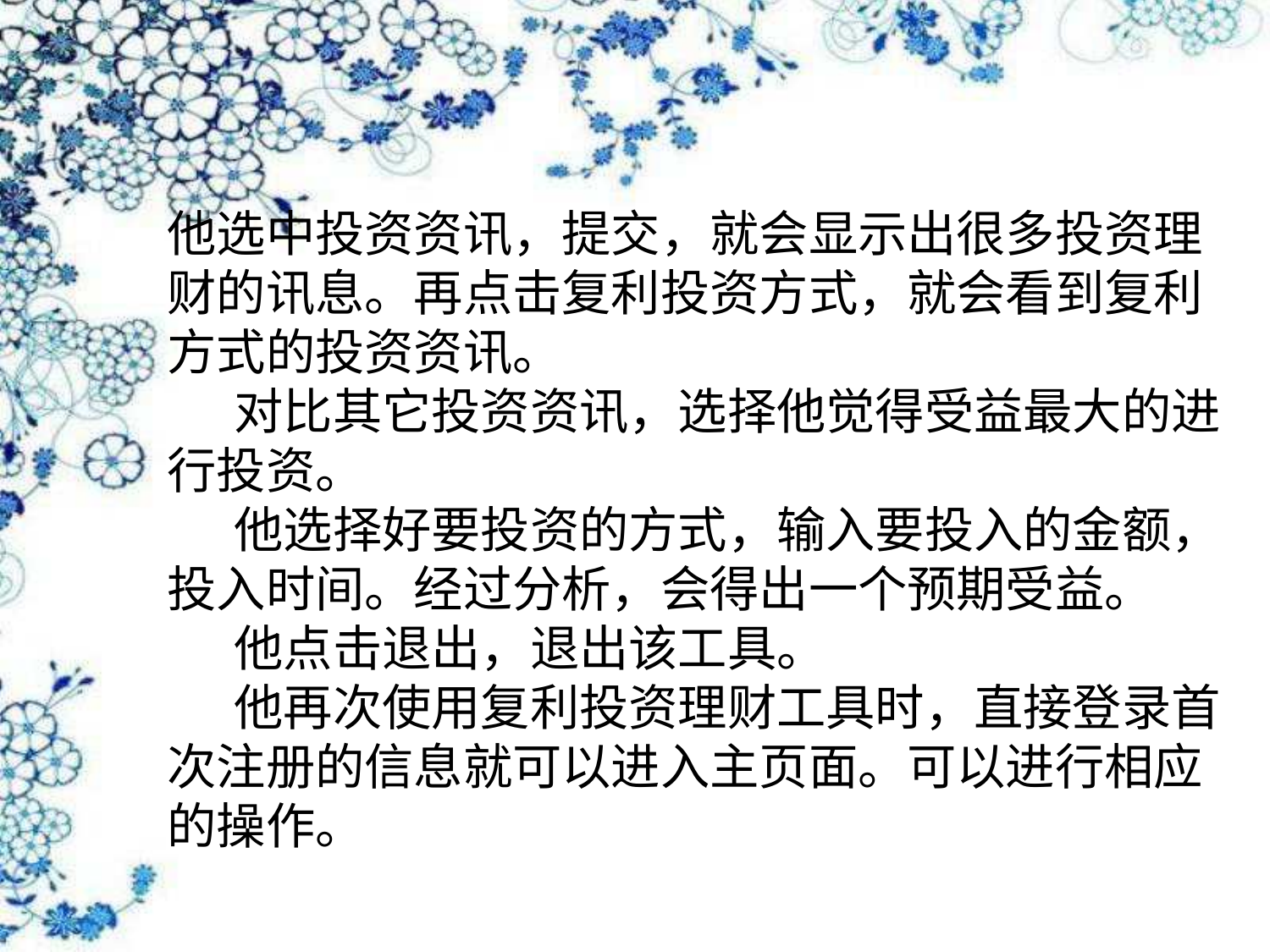

他选中投资资讯，提交，就会显示出很多投资理财的讯息。再点击复利投资方式，就会看到复利方式的投资资讯。
     对比其它投资资讯，选择他觉得受益最大的进行投资。
     他选择好要投资的方式，输入要投入的金额，投入时间。经过分析，会得出一个预期受益。
     他点击退出，退出该工具。
     他再次使用复利投资理财工具时，直接登录首次注册的信息就可以进入主页面。可以进行相应的操作。